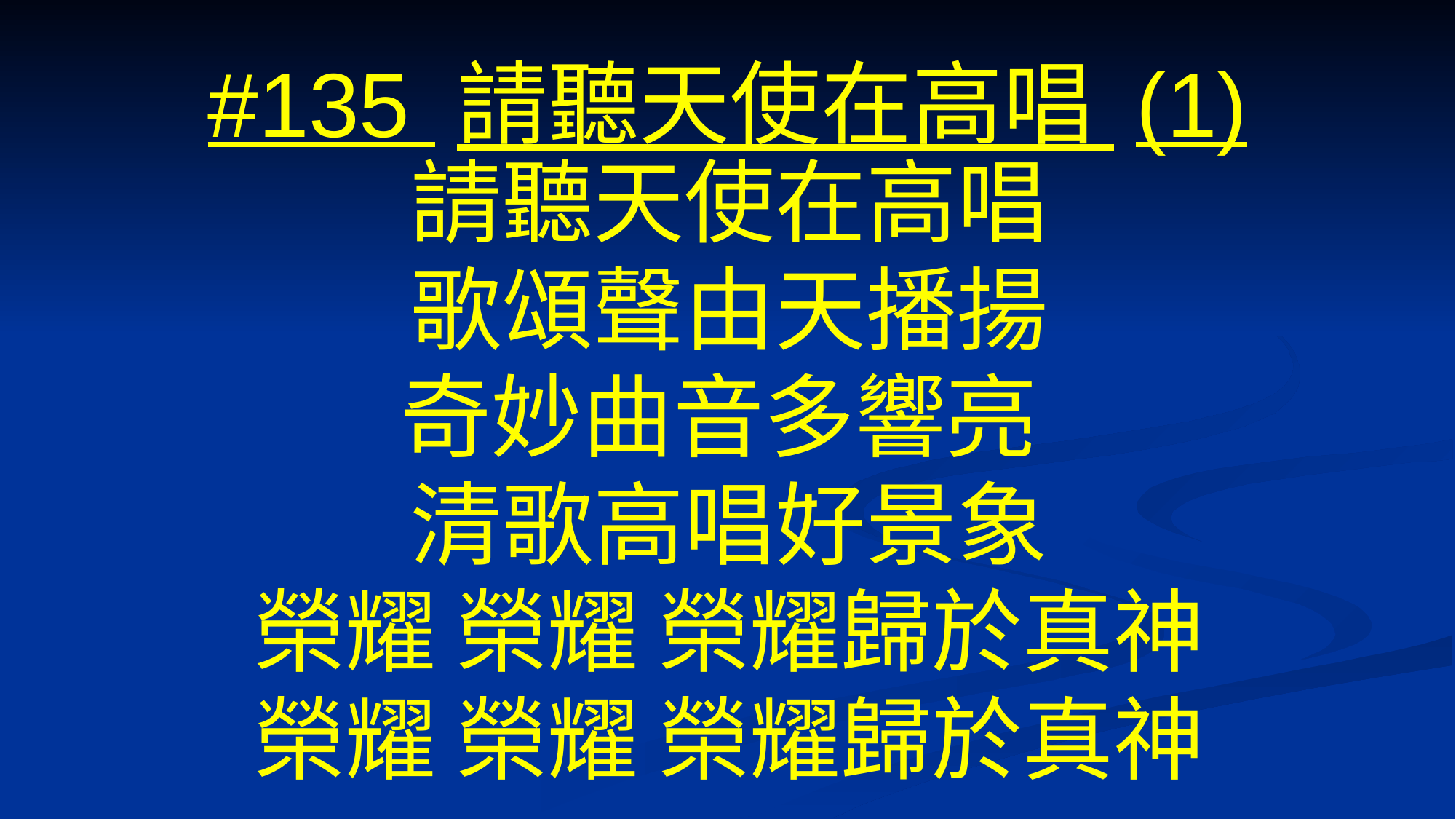

# #135 請聽天使在高唱 (1)
請聽天使在高唱
歌頌聲由天播揚
奇妙曲音多響亮
清歌高唱好景象
榮耀 榮耀 榮耀歸於真神
榮耀 榮耀 榮耀歸於真神